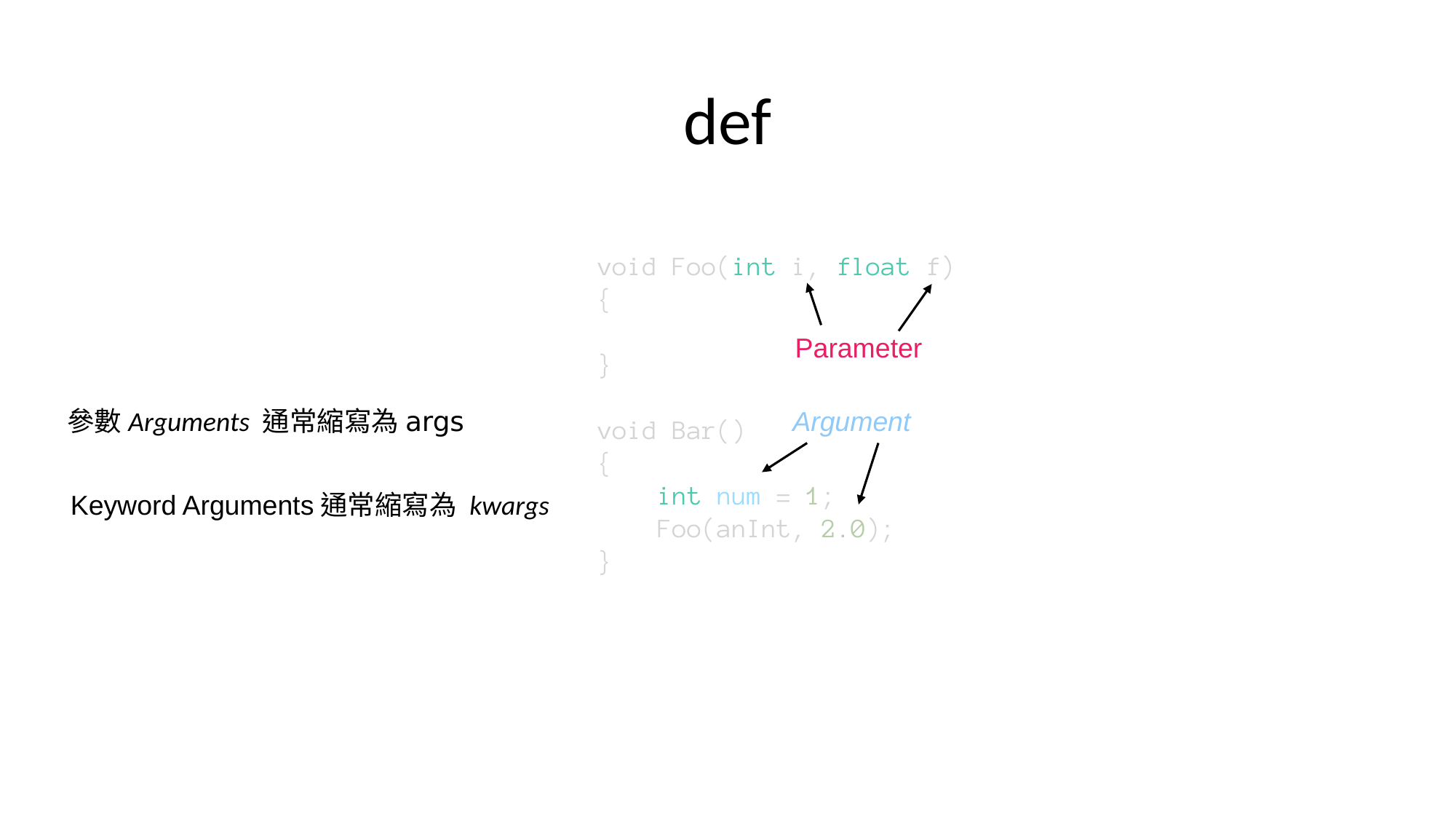

# def
void Foo(int i, float f)
{
}
void Bar()
{
    int num = 1;
    Foo(anInt, 2.0);
}
Parameter
參數Arguments 通常縮寫為args
Argument
Keyword Arguments通常縮寫為 kwargs